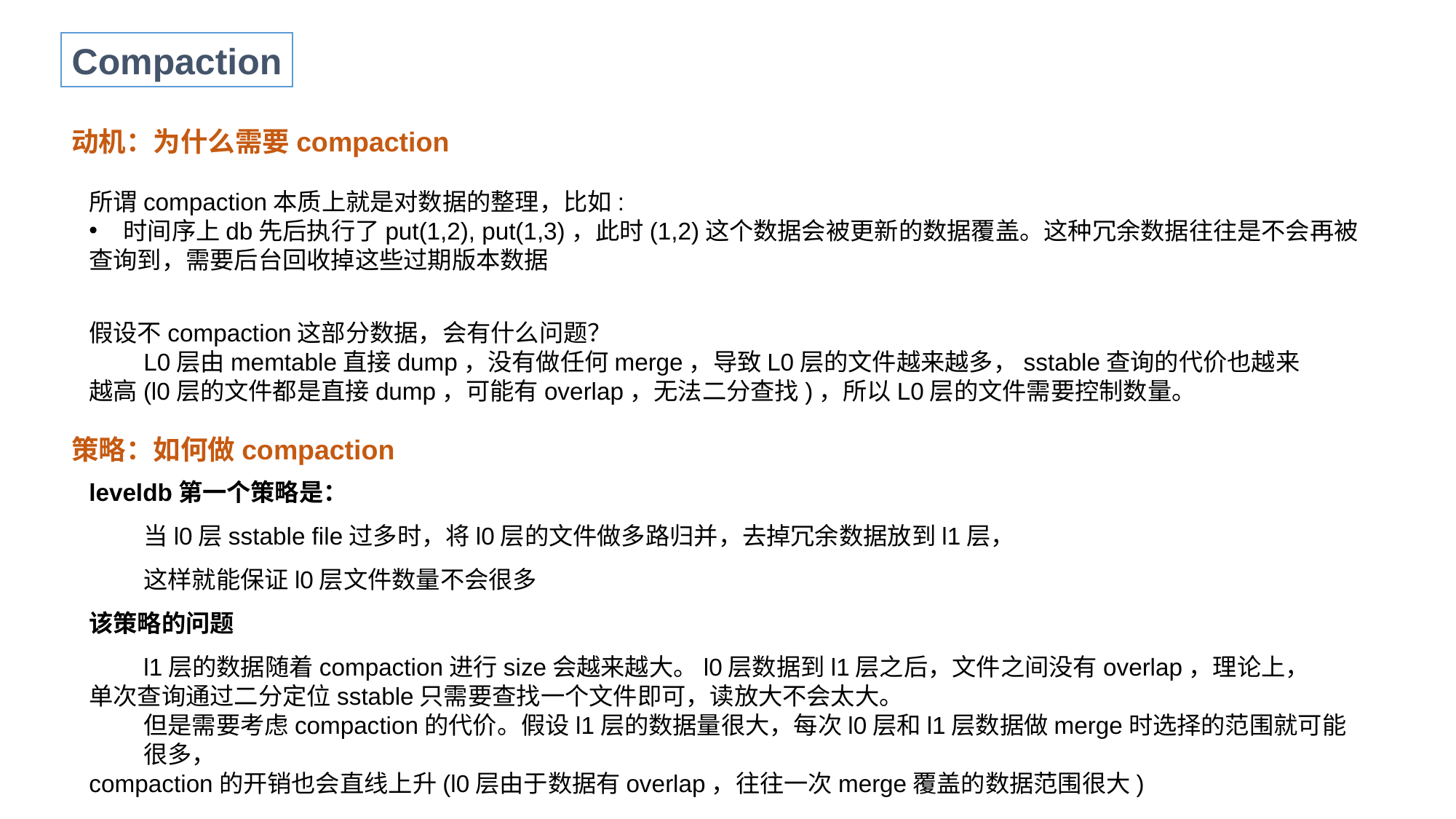

Compaction
动机：为什么需要compaction
所谓compaction本质上就是对数据的整理，比如:
时间序上db先后执行了put(1,2), put(1,3)，此时(1,2)这个数据会被更新的数据覆盖。这种冗余数据往往是不会再被
查询到，需要后台回收掉这些过期版本数据

假设不compaction这部分数据，会有什么问题？
L0层由memtable直接dump，没有做任何merge，导致L0层的文件越来越多，sstable查询的代价也越来
越高(l0层的文件都是直接dump，可能有overlap，无法二分查找)，所以L0层的文件需要控制数量。

leveldb第一个策略是：
当l0层sstable file过多时，将l0层的文件做多路归并，去掉冗余数据放到l1层，
这样就能保证l0层文件数量不会很多
该策略的问题
l1层的数据随着compaction进行size会越来越大。l0层数据到l1层之后，文件之间没有overlap，理论上，
单次查询通过二分定位sstable只需要查找一个文件即可，读放大不会太大。
但是需要考虑compaction的代价。假设l1层的数据量很大，每次l0层和l1层数据做merge时选择的范围就可能很多，
compaction的开销也会直线上升(l0层由于数据有overlap，往往一次merge覆盖的数据范围很大)
策略：如何做compaction